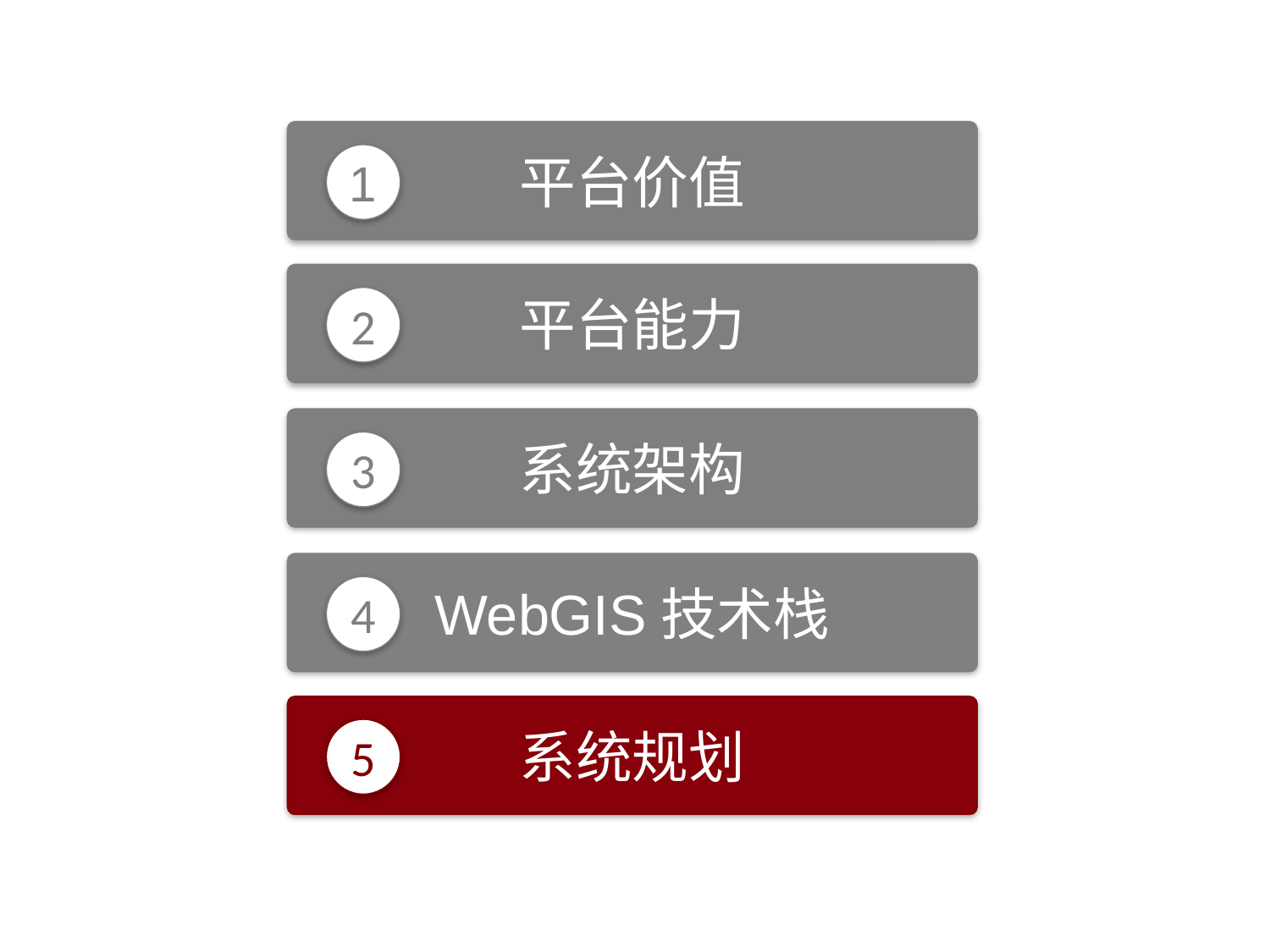

平台价值
1
平台能力
2
系统架构
3
WebGIS技术栈
4
系统规划
5